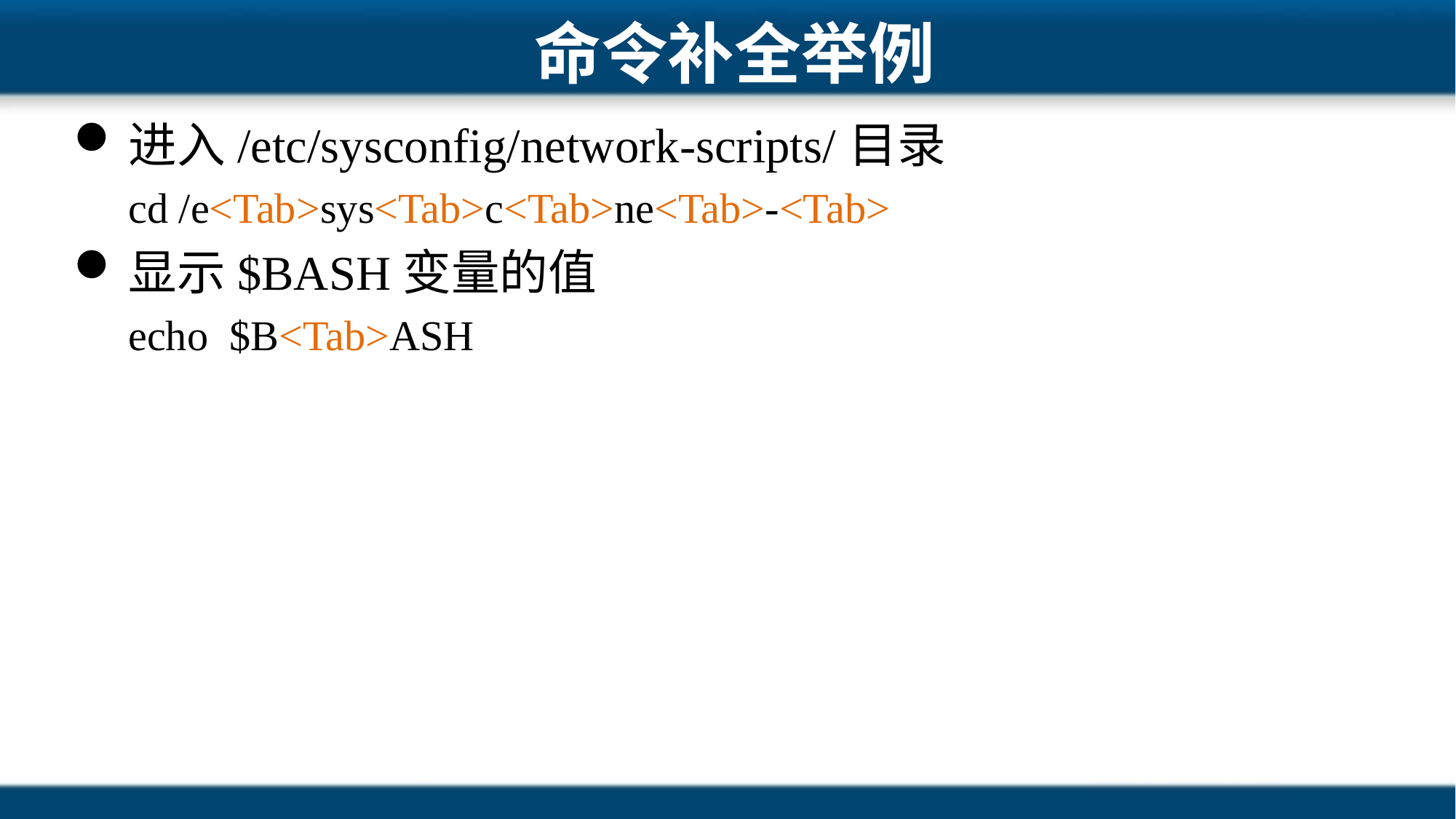

# 命令补全举例
进入/etc/sysconfig/network-scripts/目录
cd /e<Tab>sys<Tab>c<Tab>ne<Tab>-<Tab>
显示$BASH变量的值
echo  $B<Tab>ASH